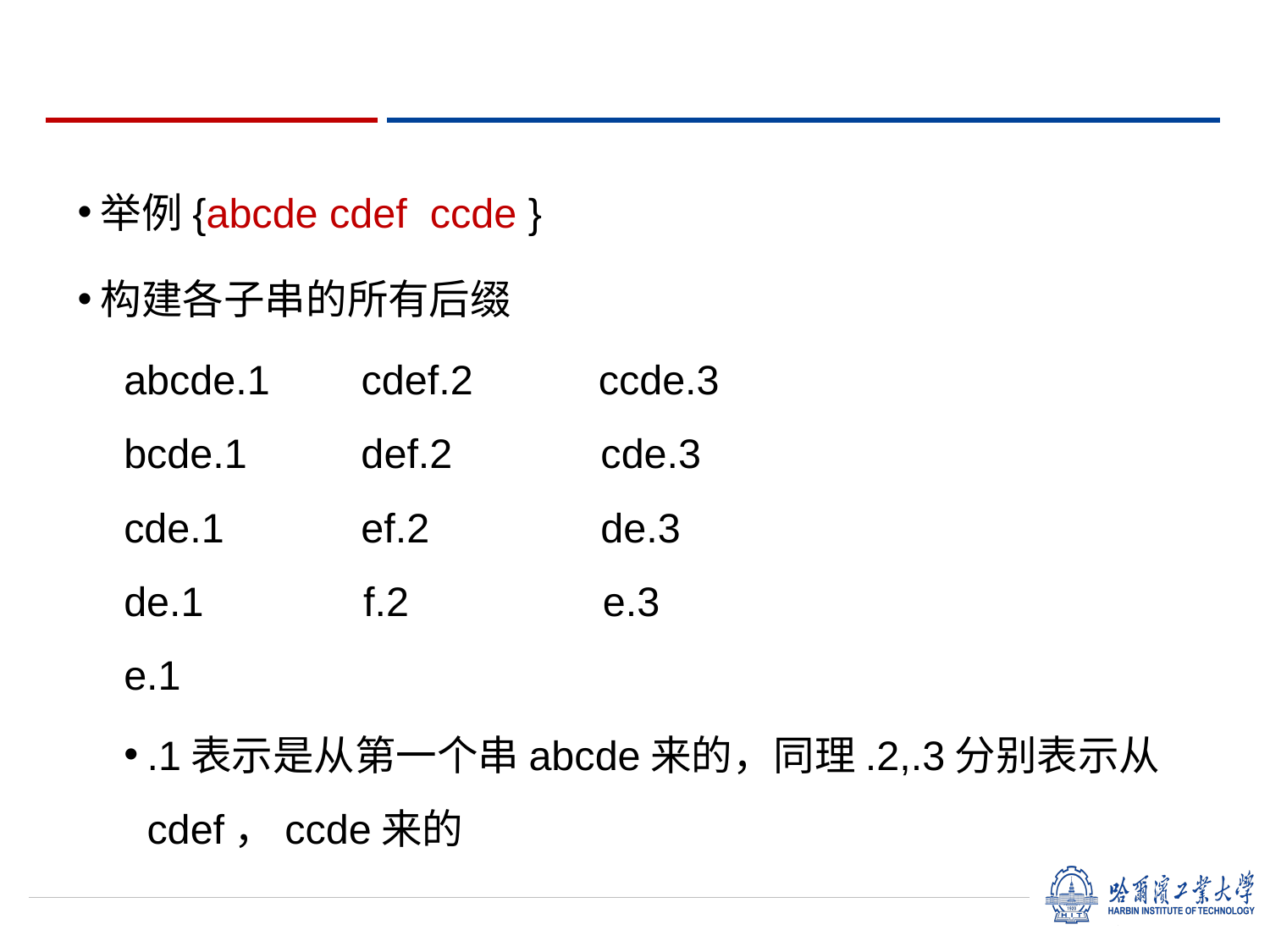

举例{abcde cdef  ccde }
构建各子串的所有后缀
abcde.1        cdef.2           ccde.3
bcde.1          def.2             cde.3
cde.1            ef.2               de.3
de.1              f.2                 e.3
e.1
.1表示是从第一个串abcde来的，同理.2,.3分别表示从cdef，ccde来的